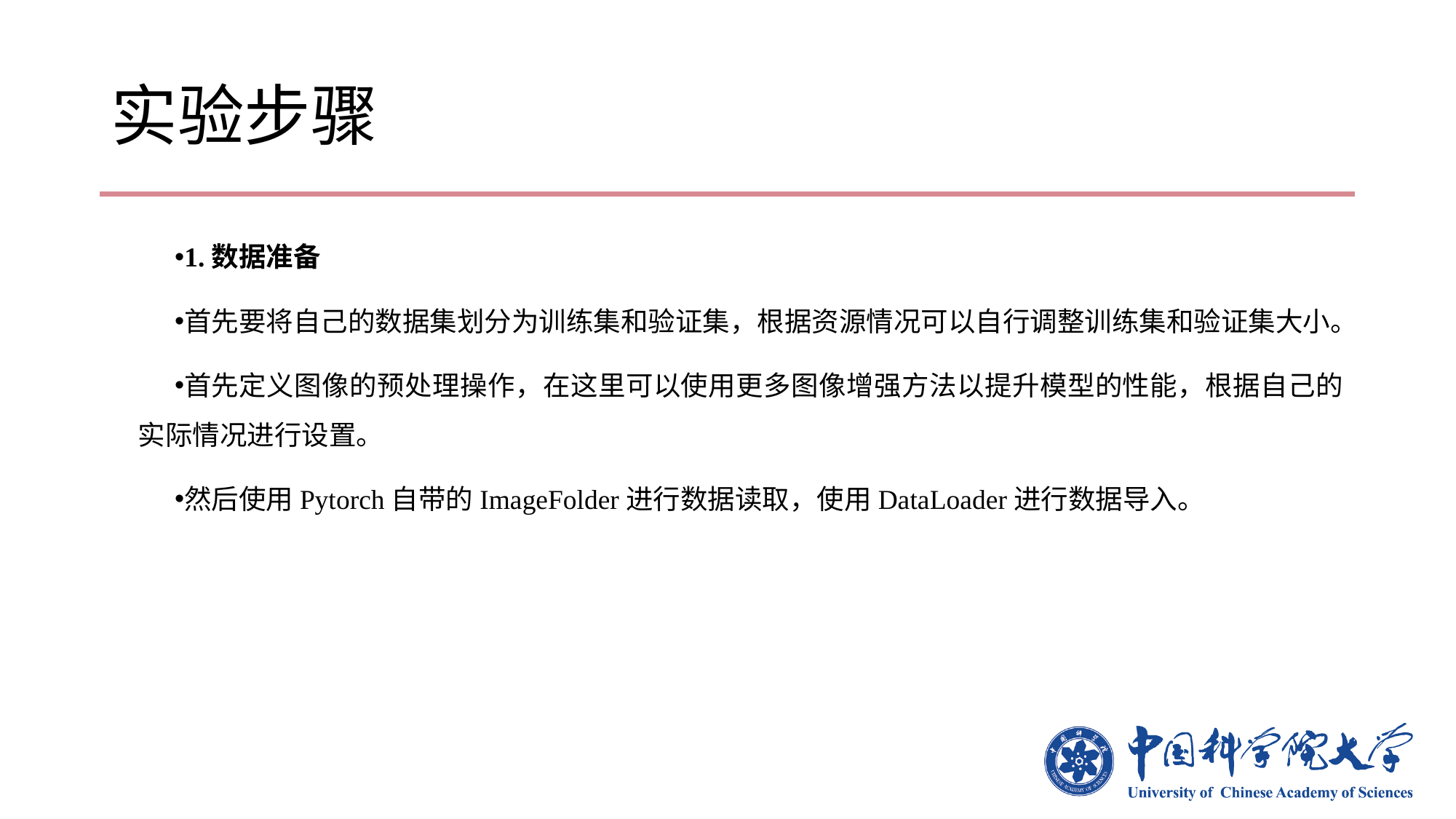

# 实验步骤
1.数据准备
首先要将自己的数据集划分为训练集和验证集，根据资源情况可以自行调整训练集和验证集大小。
首先定义图像的预处理操作，在这里可以使用更多图像增强方法以提升模型的性能，根据自己的实际情况进行设置。
然后使用Pytorch自带的ImageFolder进行数据读取，使用DataLoader进行数据导入。